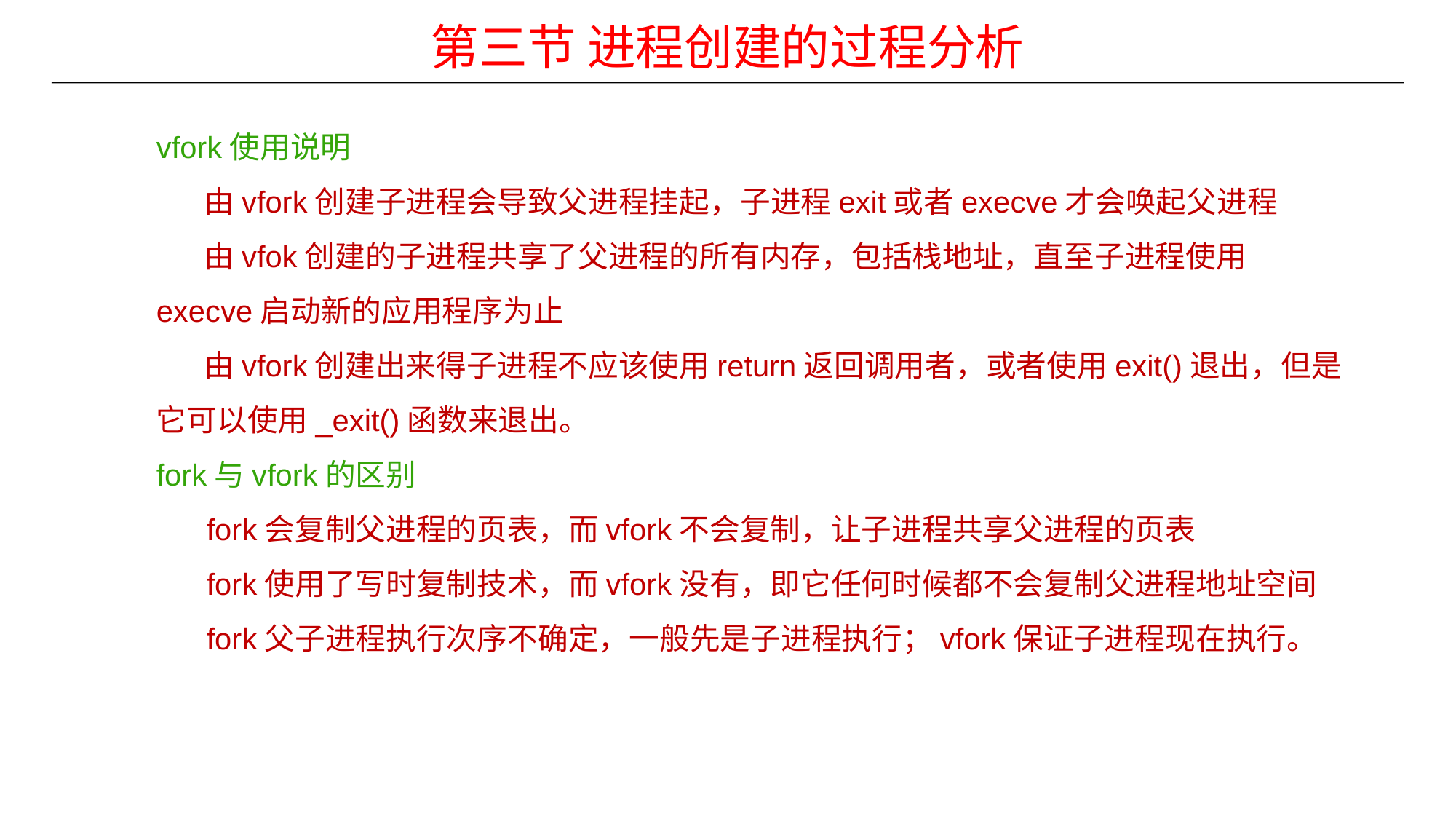

第三节 进程创建的过程分析

vfork使用说明
      由vfork创建子进程会导致父进程挂起，子进程exit或者execve才会唤起父进程
      由vfok创建的子进程共享了父进程的所有内存，包括栈地址，直至子进程使用execve启动新的应用程序为止
      由vfork创建出来得子进程不应该使用return返回调用者，或者使用exit()退出，但是它可以使用_exit()函数来退出。
fork与vfork的区别
      fork会复制父进程的页表，而vfork不会复制，让子进程共享父进程的页表
      fork使用了写时复制技术，而vfork没有，即它任何时候都不会复制父进程地址空间
      fork父子进程执行次序不确定，一般先是子进程执行；vfork保证子进程现在执行。